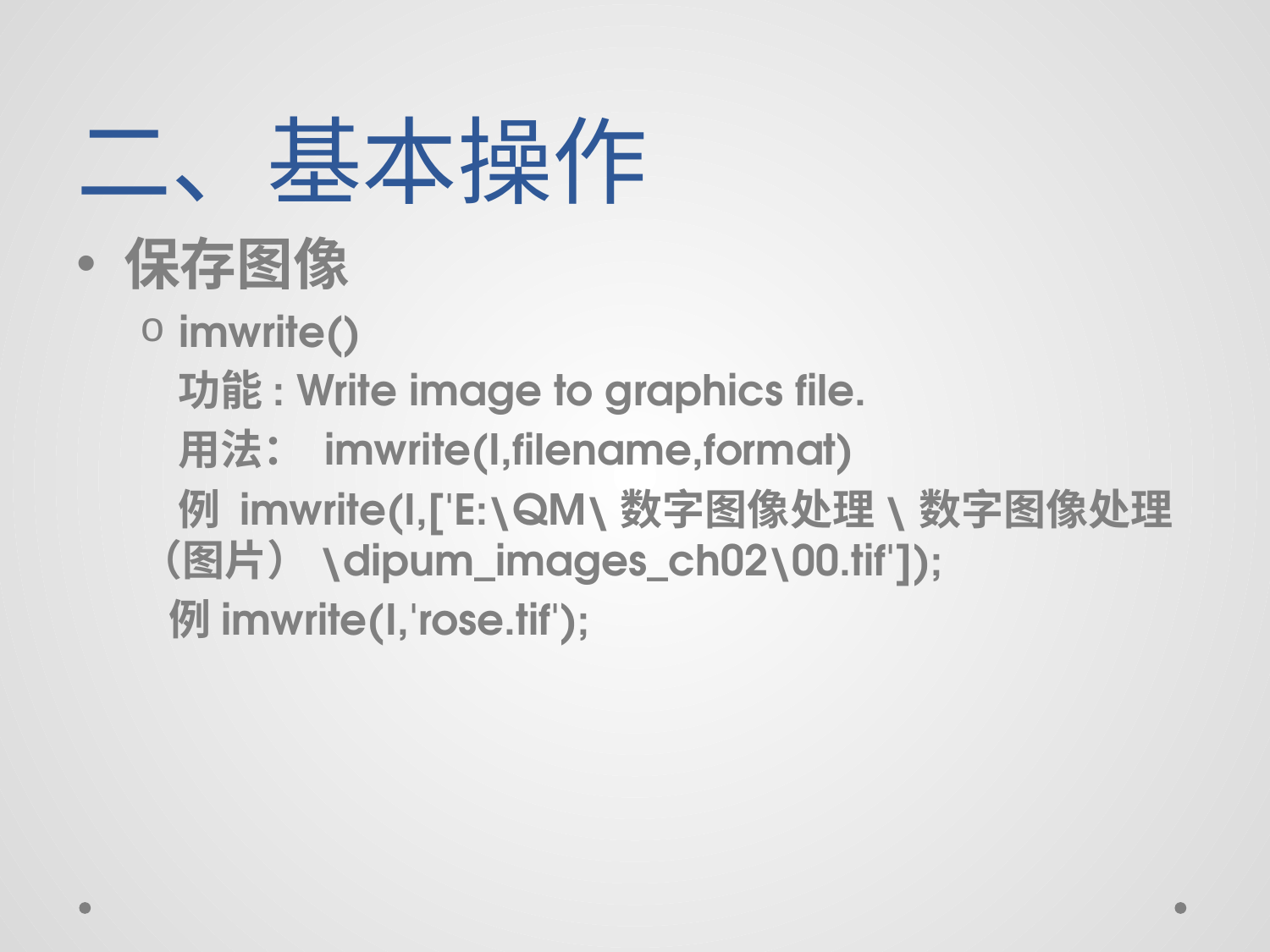

# 二、基本操作
保存图像
imwrite()
   功能: Write image to graphics file.
   用法： imwrite(I,filename,format)
   例 imwrite(I,['E:\QM\数字图像处理\数字图像处理（图片）\dipum_images_ch02\00.tif']);
  例imwrite(I,'rose.tif');